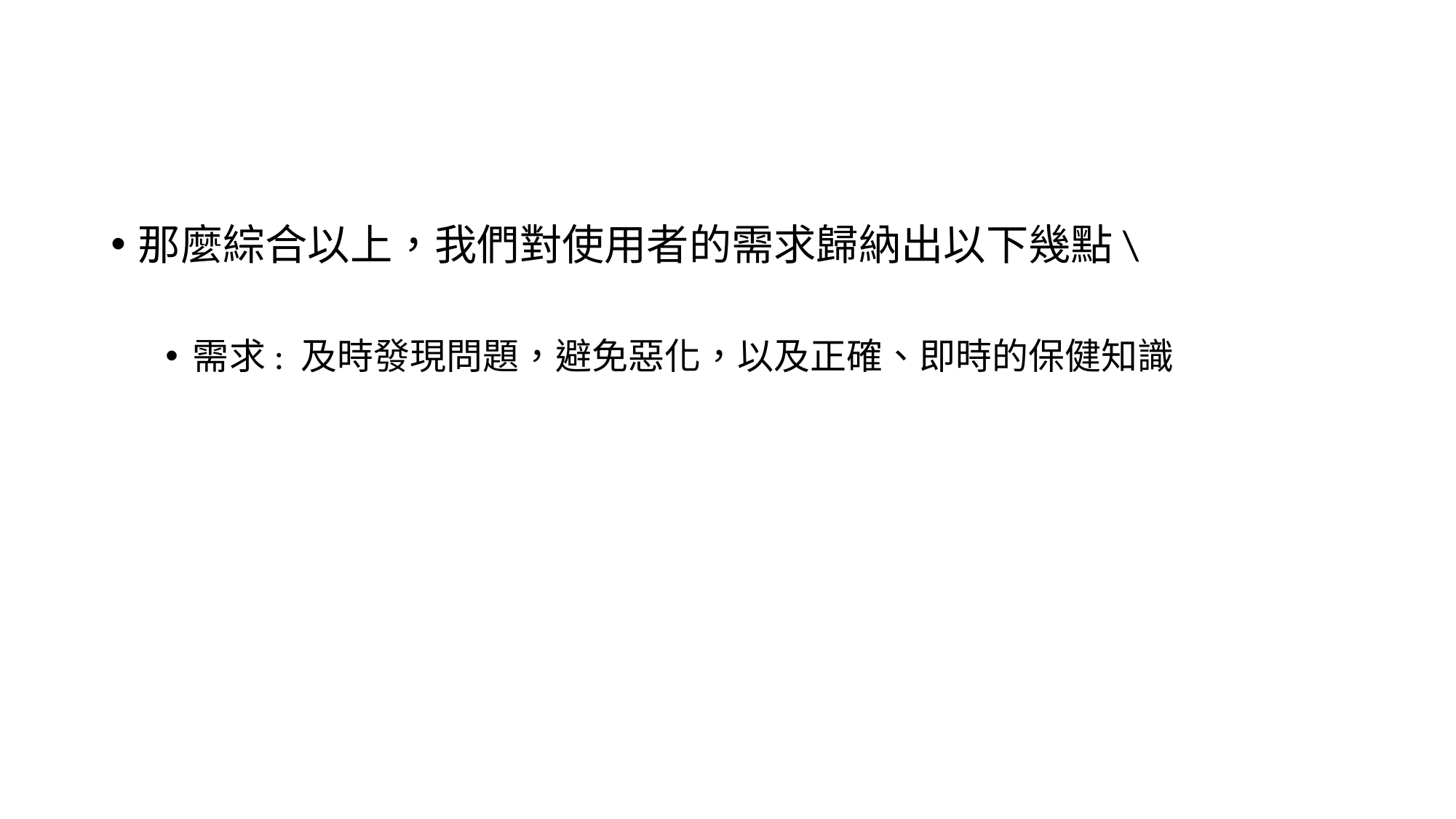

那麼綜合以上，我們對使用者的需求歸納出以下幾點\

需求: 及時發現問題，避免惡化，以及正確、即時的保健知識